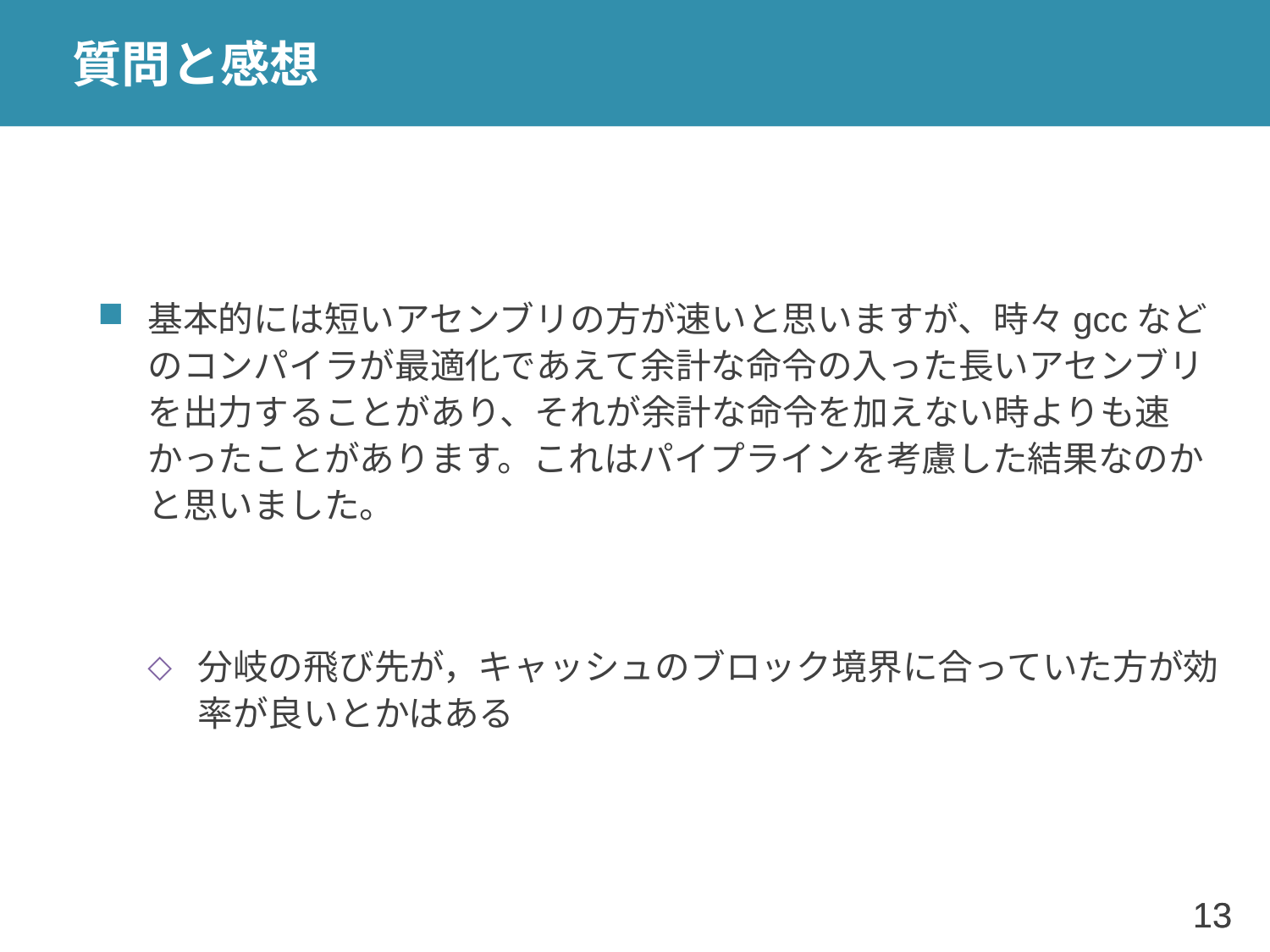

# 質問と感想
基本的には短いアセンブリの方が速いと思いますが、時々gccなどのコンパイラが最適化であえて余計な命令の入った長いアセンブリを出力することがあり、それが余計な命令を加えない時よりも速かったことがあります。これはパイプラインを考慮した結果なのかと思いました。

分岐の飛び先が，キャッシュのブロック境界に合っていた方が効率が良いとかはある